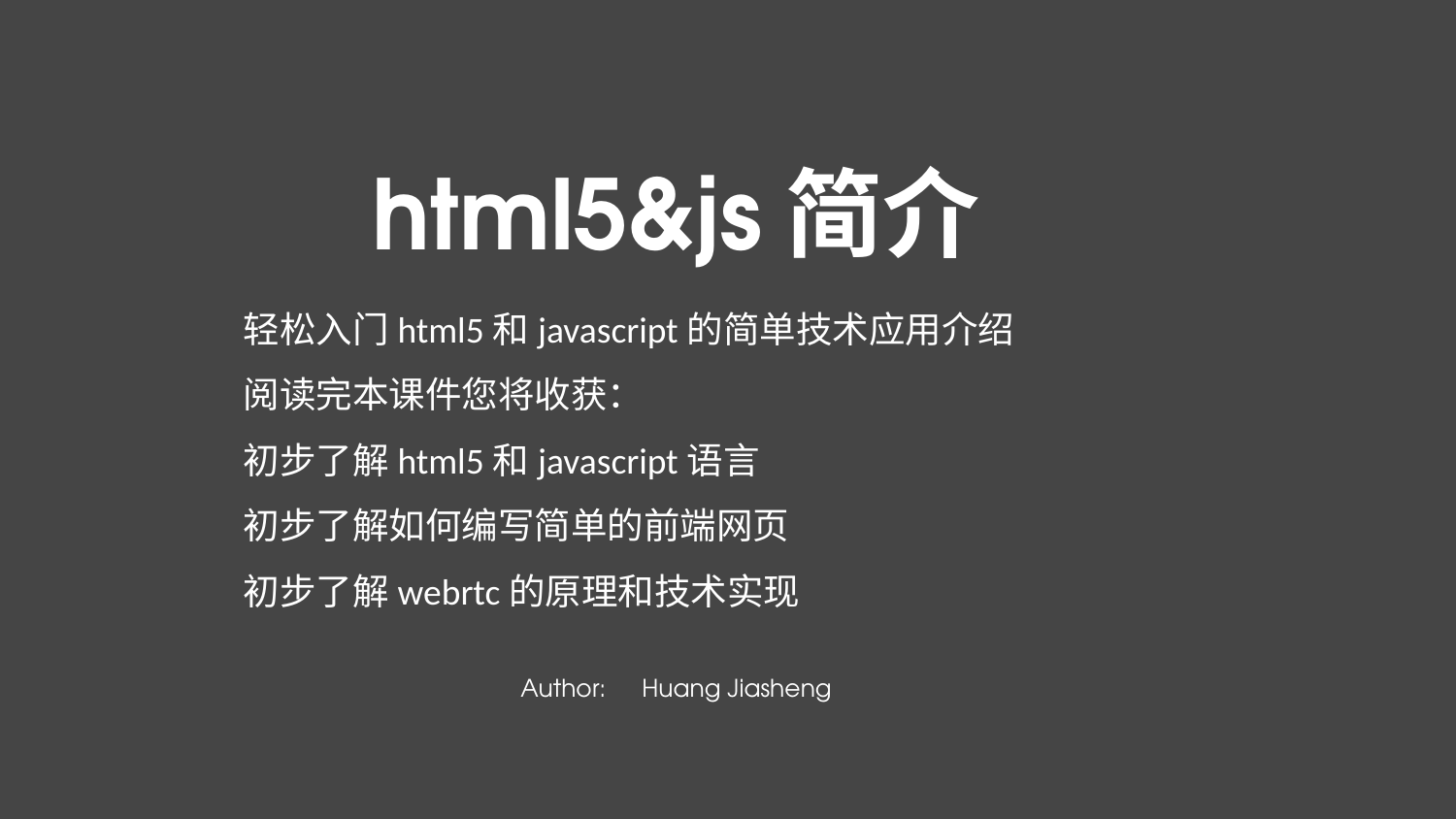

html5&js简介
轻松入门html5和javascript的简单技术应用介绍
阅读完本课件您将收获：
初步了解html5和javascript语言
初步了解如何编写简单的前端网页
初步了解webrtc的原理和技术实现

Author:　Huang Jiasheng